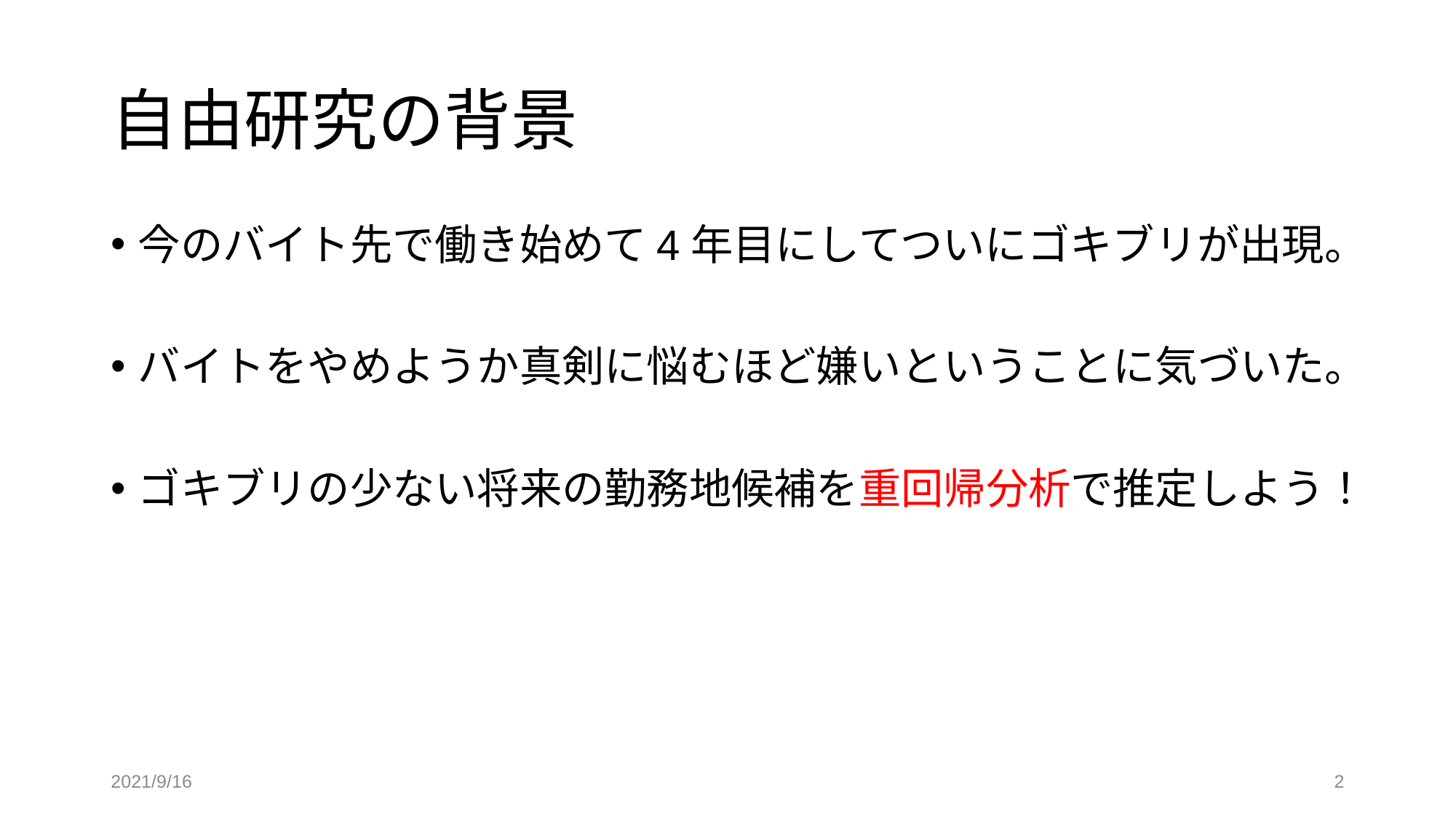

# 自由研究の背景
今のバイト先で働き始めて4年目にしてついにゴキブリが出現。

バイトをやめようか真剣に悩むほど嫌いということに気づいた。

ゴキブリの少ない将来の勤務地候補を重回帰分析で推定しよう！
2021/9/16
2